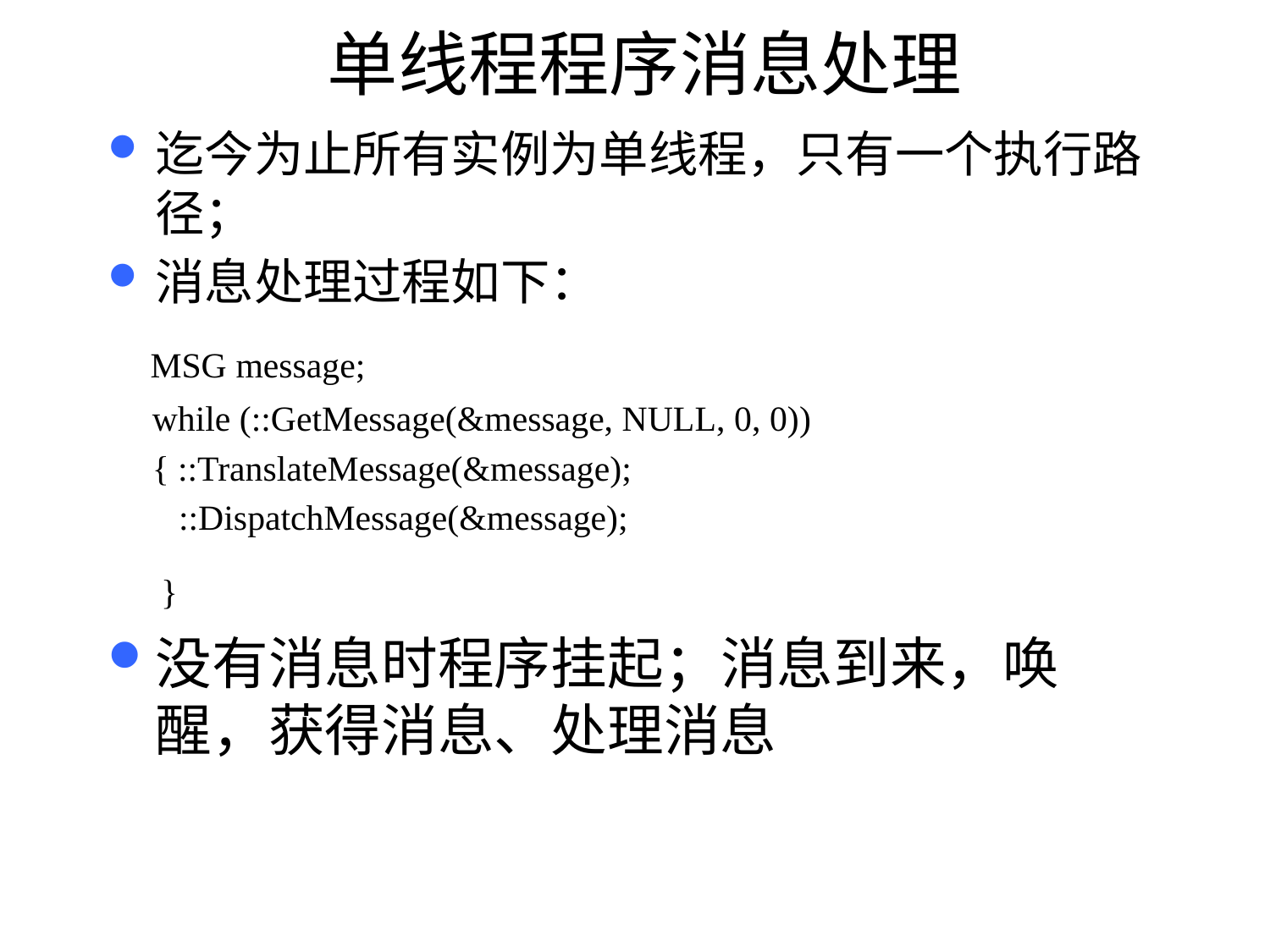

# 单线程程序消息处理
迄今为止所有实例为单线程，只有一个执行路径；
消息处理过程如下：
   MSG message;
     while (::GetMessage(&message, NULL, 0, 0))
     { ::TranslateMessage(&message);
        ::DispatchMessage(&message);
      }
没有消息时程序挂起；消息到来，唤醒，获得消息、处理消息
140